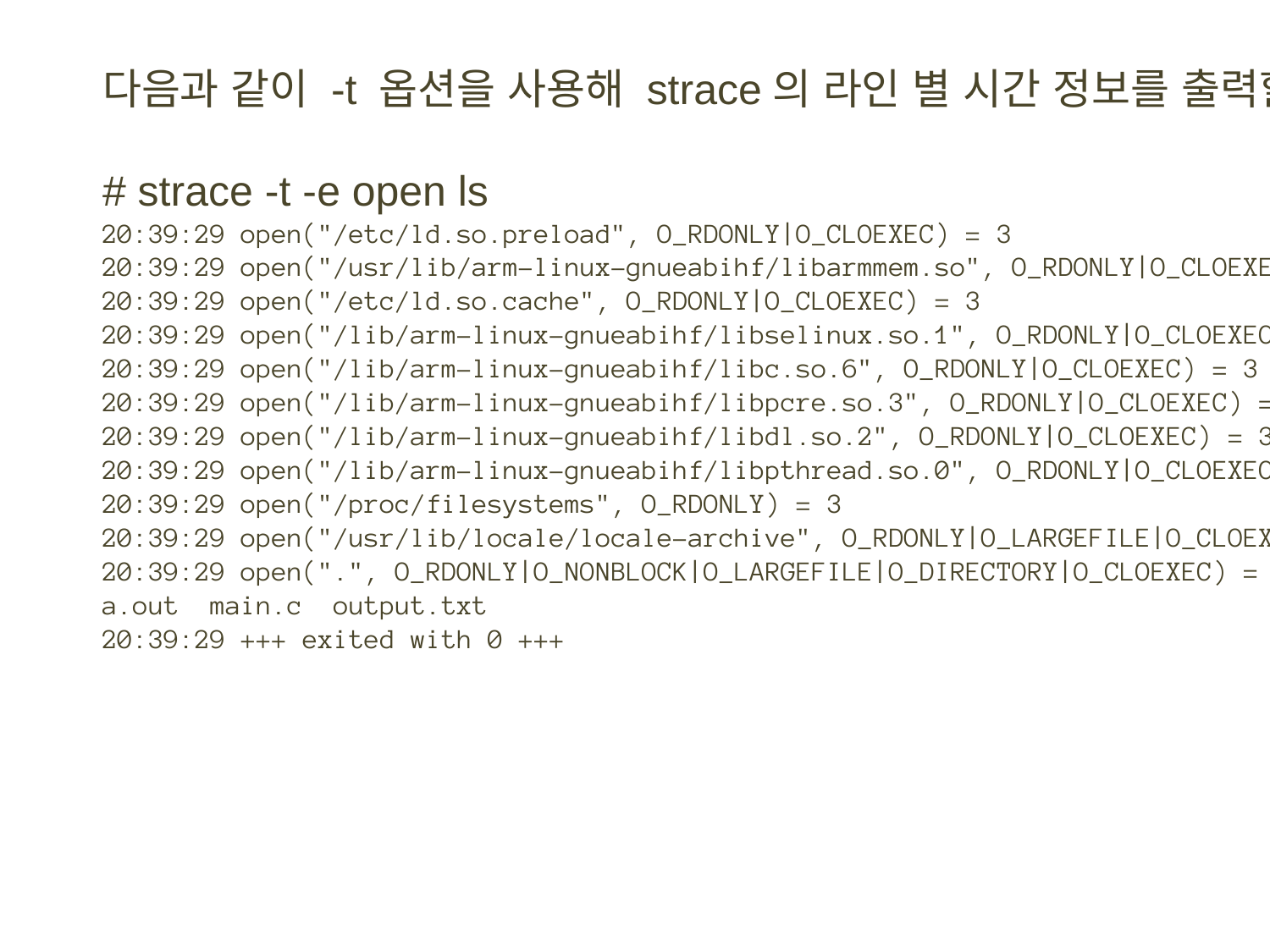

다음과 같이 -t 옵션을 사용해 strace의 라인 별 시간 정보를 출력할 수 있다.

# strace -t -e open ls
20:39:29 open("/etc/ld.so.preload", O_RDONLY|O_CLOEXEC) = 3
20:39:29 open("/usr/lib/arm-linux-gnueabihf/libarmmem.so", O_RDONLY|O_CLOEXEC) = 3
20:39:29 open("/etc/ld.so.cache", O_RDONLY|O_CLOEXEC) = 3
20:39:29 open("/lib/arm-linux-gnueabihf/libselinux.so.1", O_RDONLY|O_CLOEXEC) = 3
20:39:29 open("/lib/arm-linux-gnueabihf/libc.so.6", O_RDONLY|O_CLOEXEC) = 3
20:39:29 open("/lib/arm-linux-gnueabihf/libpcre.so.3", O_RDONLY|O_CLOEXEC) = 3
20:39:29 open("/lib/arm-linux-gnueabihf/libdl.so.2", O_RDONLY|O_CLOEXEC) = 3
20:39:29 open("/lib/arm-linux-gnueabihf/libpthread.so.0", O_RDONLY|O_CLOEXEC) = 3
20:39:29 open("/proc/filesystems", O_RDONLY) = 3
20:39:29 open("/usr/lib/locale/locale-archive", O_RDONLY|O_LARGEFILE|O_CLOEXEC) = 3
20:39:29 open(".", O_RDONLY|O_NONBLOCK|O_LARGEFILE|O_DIRECTORY|O_CLOEXEC) = 3
a.out  main.c  output.txt
20:39:29 +++ exited with 0 +++